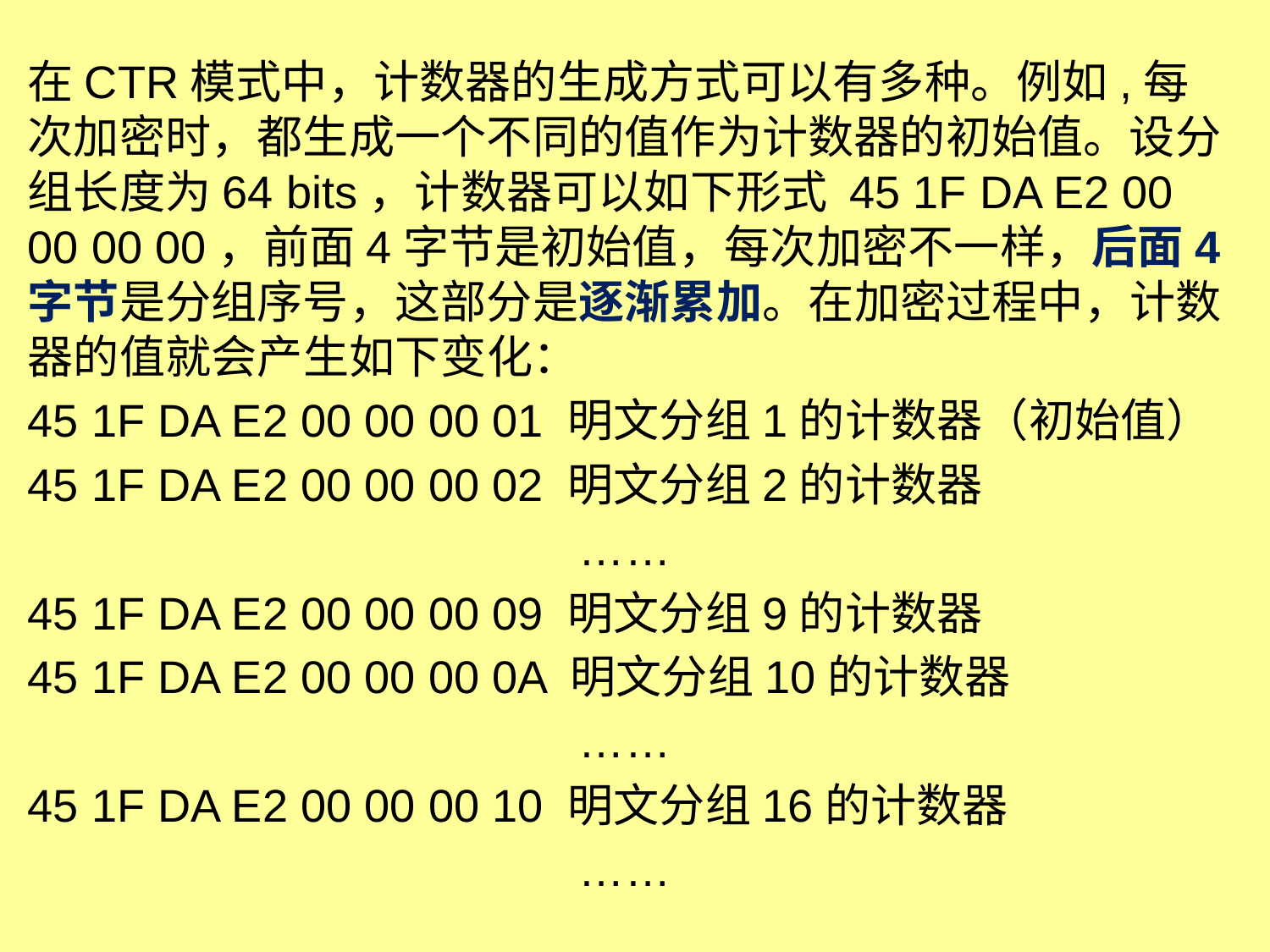

在CTR模式中，计数器的生成方式可以有多种。例如,每次加密时，都生成一个不同的值作为计数器的初始值。设分组长度为64 bits，计数器可以如下形式 45 1F DA E2 00 00 00 00，前面4字节是初始值，每次加密不一样，后面4字节是分组序号，这部分是逐渐累加。在加密过程中，计数器的值就会产生如下变化：
45 1F DA E2 00 00 00 01 明文分组1的计数器（初始值）
45 1F DA E2 00 00 00 02 明文分组2的计数器
……
45 1F DA E2 00 00 00 09 明文分组9的计数器
45 1F DA E2 00 00 00 0A 明文分组10的计数器
……
45 1F DA E2 00 00 00 10 明文分组16的计数器
……